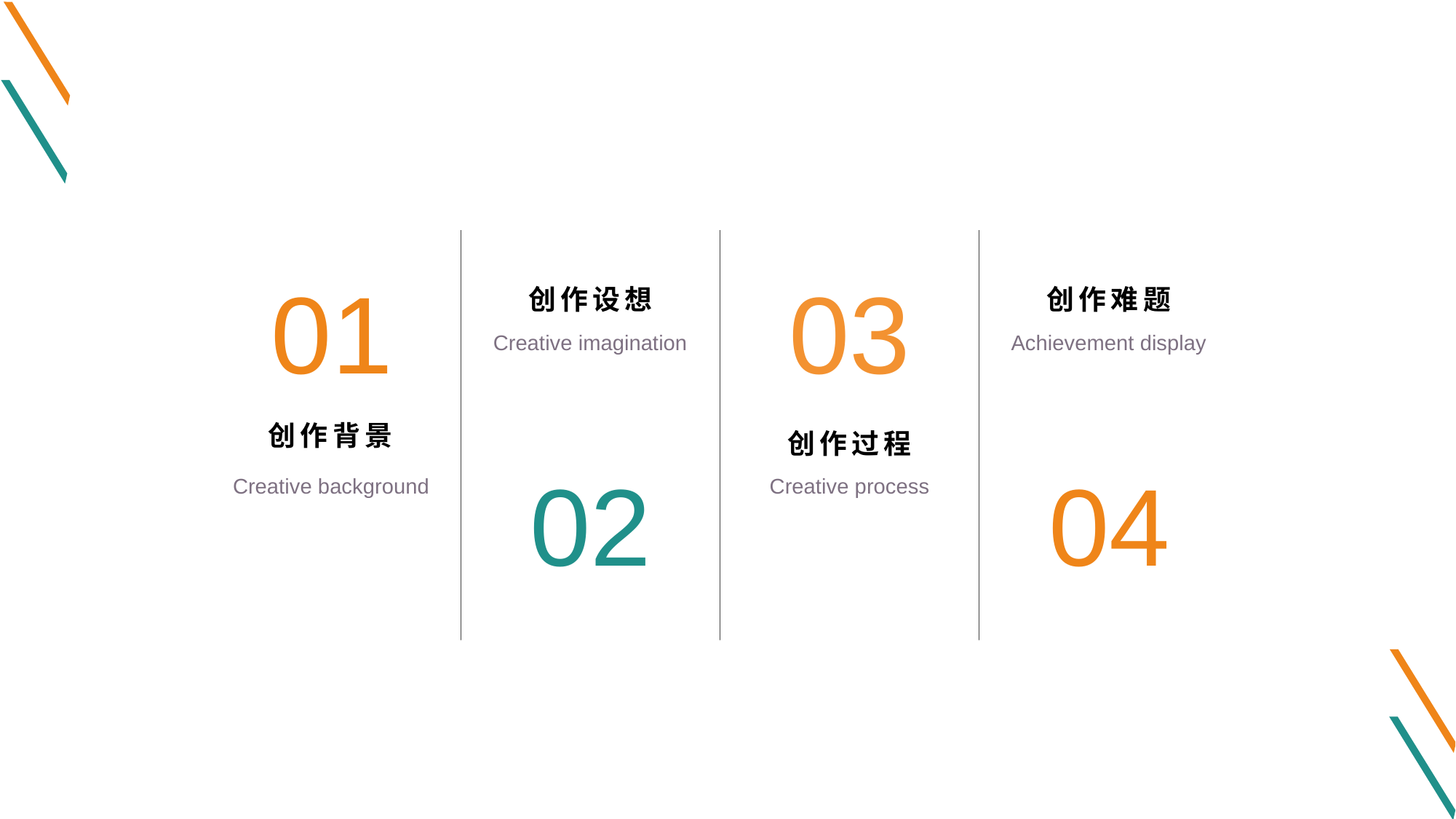

01
创作背景
Creative background

03
创作设想
创作难题
Creative imagination
Achievement display

创作过程
02
04
Creative process